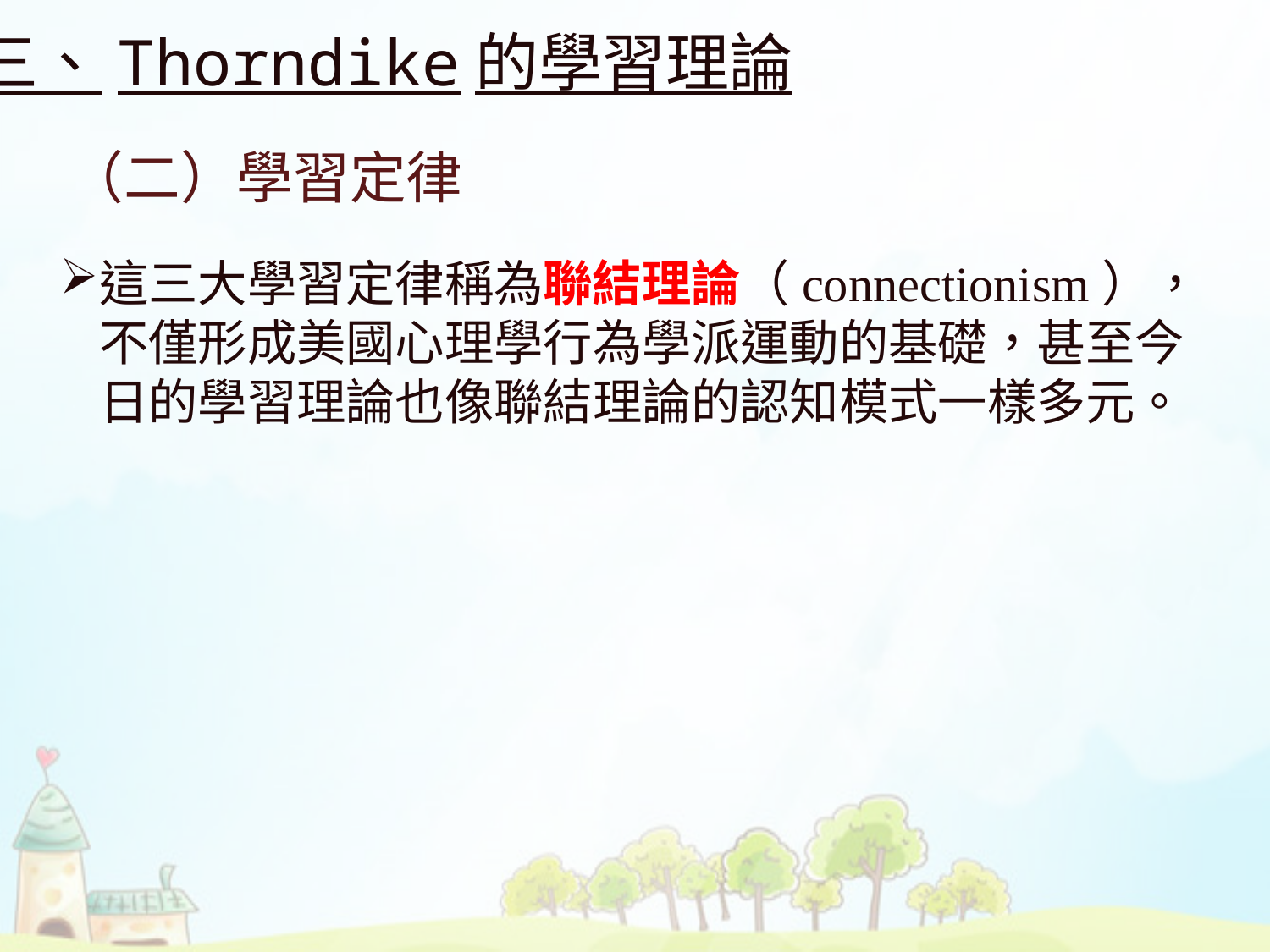

三、Thorndike的學習理論
（二）學習定律
這三大學習定律稱為聯結理論（connectionism），不僅形成美國心理學行為學派運動的基礎，甚至今日的學習理論也像聯結理論的認知模式一樣多元。